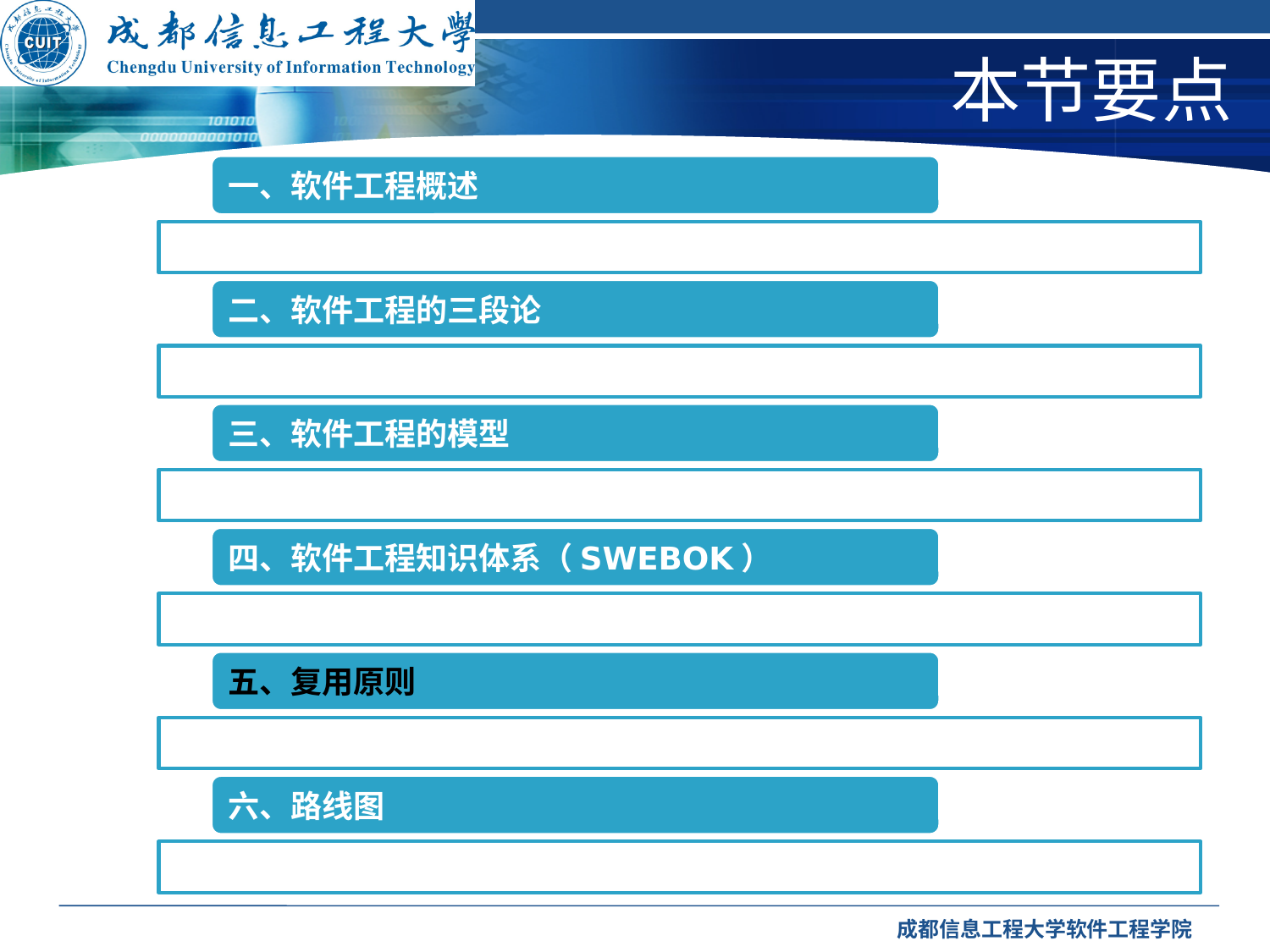

# 本节要点
二、软件工程的三段论
三、软件工程的模型
四、软件工程知识体系（SWEBOK）
五、复用原则
六、路线图
一、软件工程概述